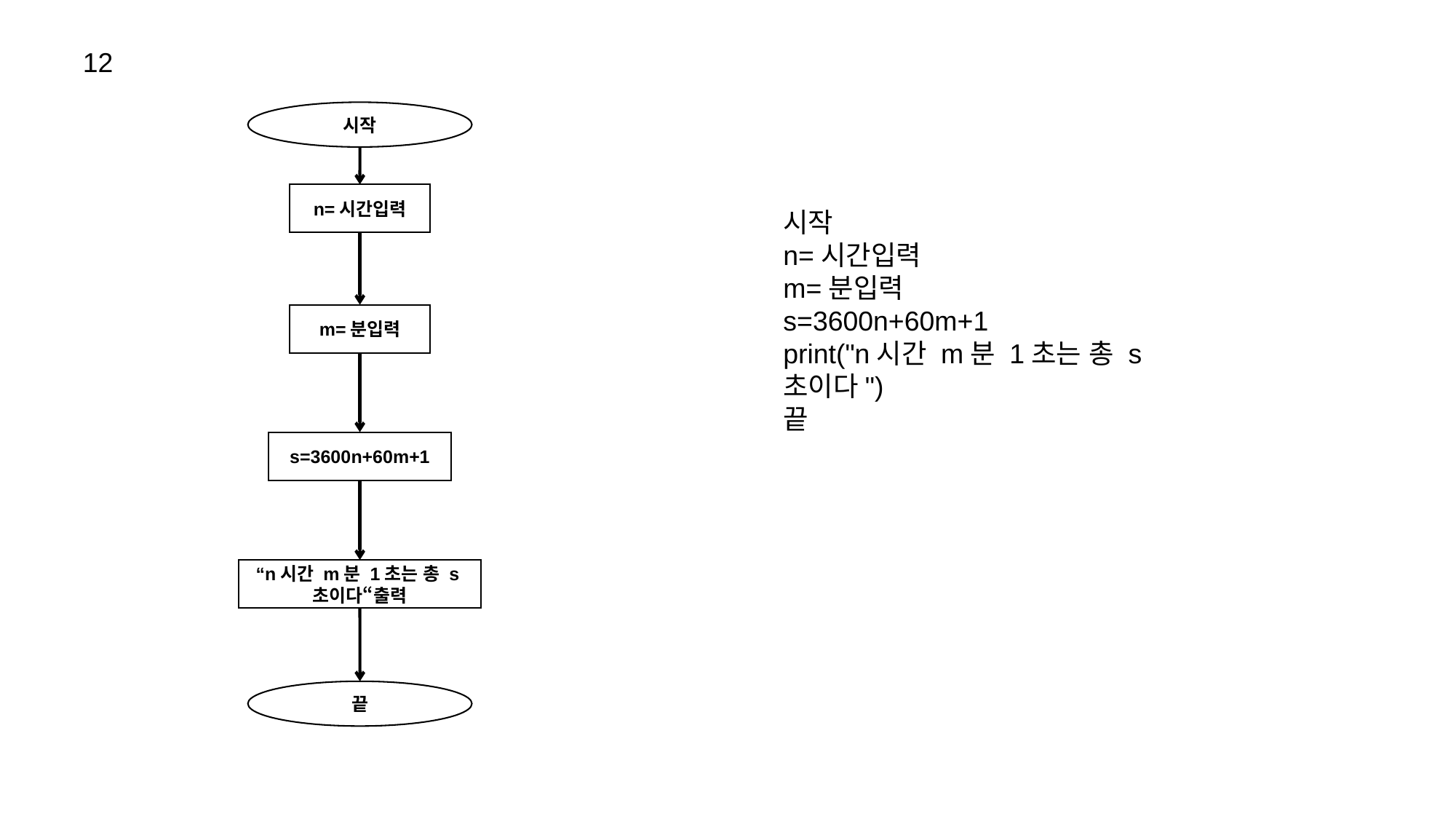

12
시작
n=시간입력
시작
n=시간입력
m=분입력
s=3600n+60m+1
print("n시간 m분 1초는 총 s초이다")
끝
m=분입력
s=3600n+60m+1
“n시간 m분 1초는 총 s초이다“출력
끝